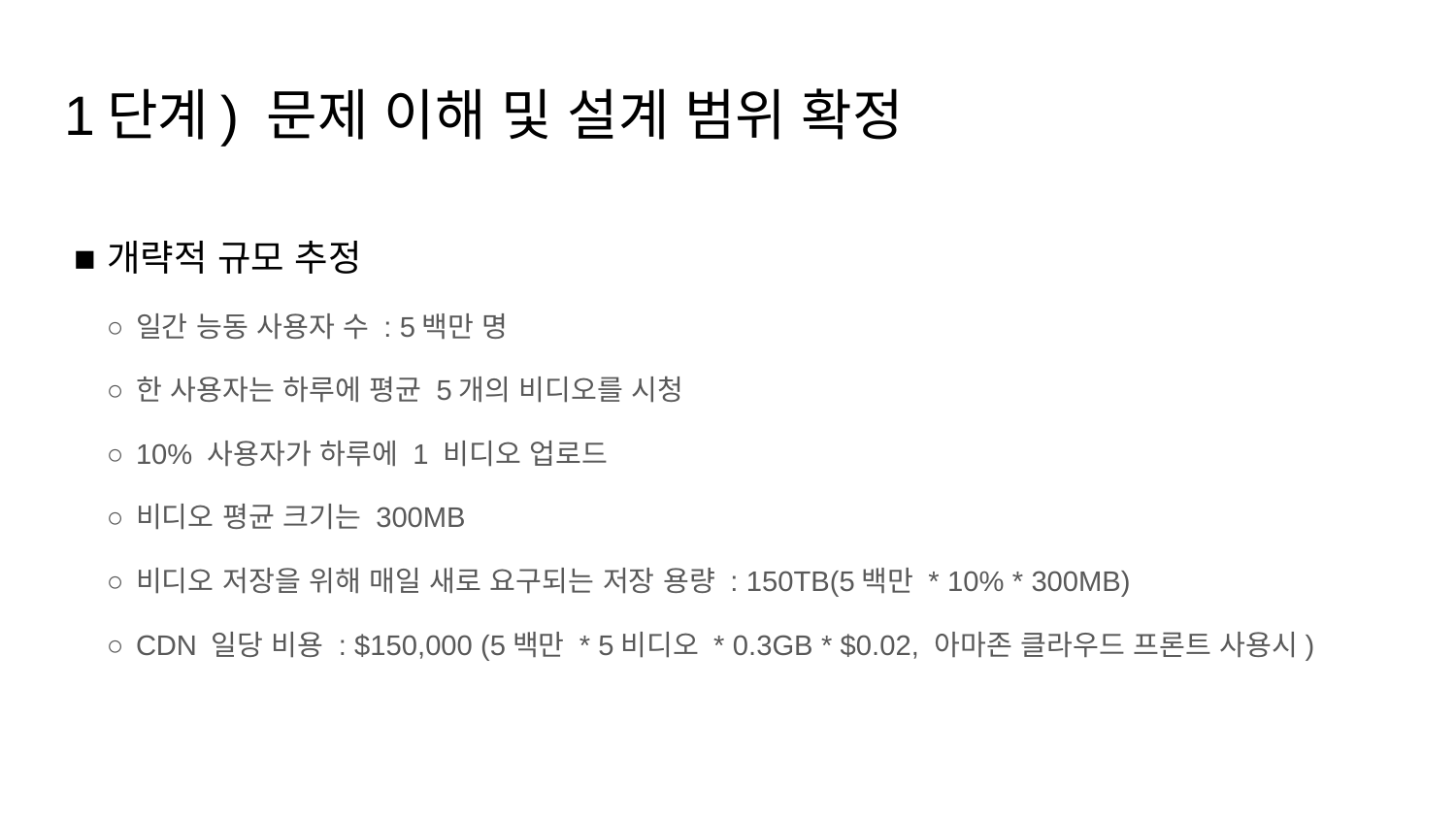

# 1단계) 문제 이해 및 설계 범위 확정
개략적 규모 추정
일간 능동 사용자 수 : 5백만 명
한 사용자는 하루에 평균 5개의 비디오를 시청
10% 사용자가 하루에 1 비디오 업로드
비디오 평균 크기는 300MB
비디오 저장을 위해 매일 새로 요구되는 저장 용량 : 150TB(5백만 * 10% * 300MB)
CDN 일당 비용 : $150,000 (5백만 * 5비디오 * 0.3GB * $0.02, 아마존 클라우드 프론트 사용시)